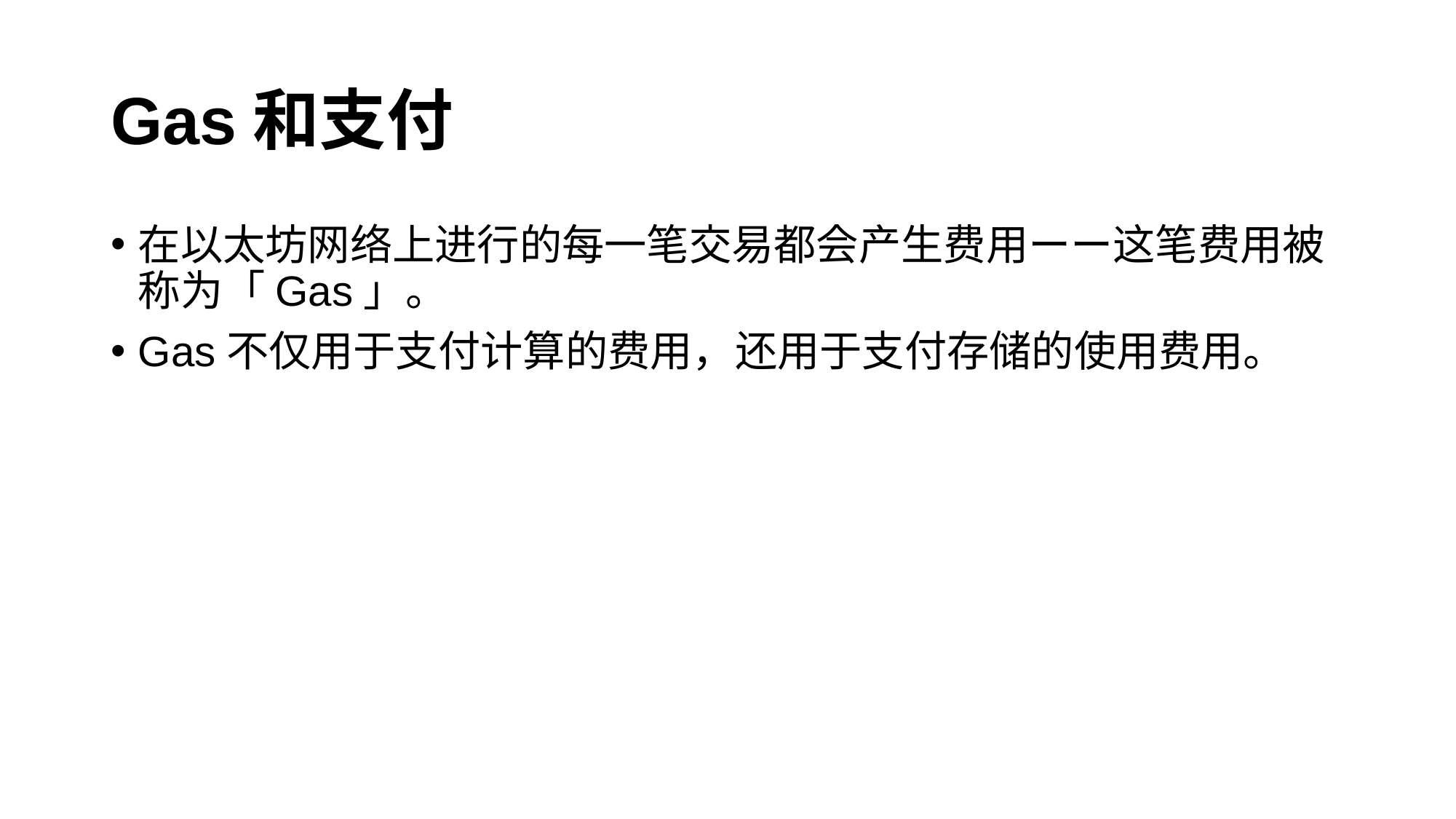

# Gas和支付
在以太坊网络上进行的每一笔交易都会产生费用ーー这笔费用被称为「Gas」。
Gas不仅用于支付计算的费用，还用于支付存储的使用费用。